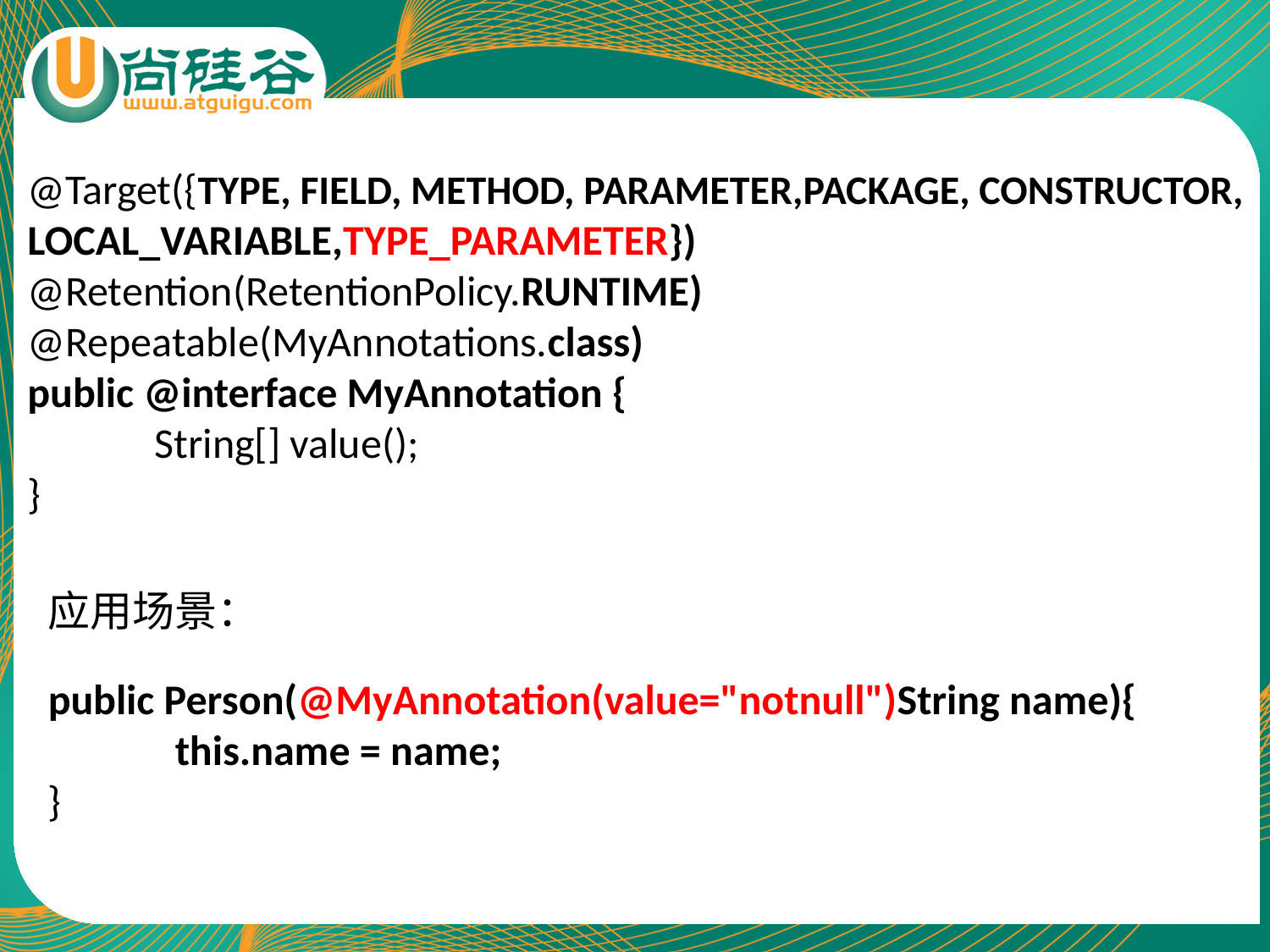

@Target({TYPE, FIELD, METHOD, PARAMETER,PACKAGE, CONSTRUCTOR, LOCAL_VARIABLE,TYPE_PARAMETER})
@Retention(RetentionPolicy.RUNTIME)
@Repeatable(MyAnnotations.class)
public @interface MyAnnotation {
	String[] value();
}
应用场景：
public Person(@MyAnnotation(value="notnull")String name){
	this.name = name;
}